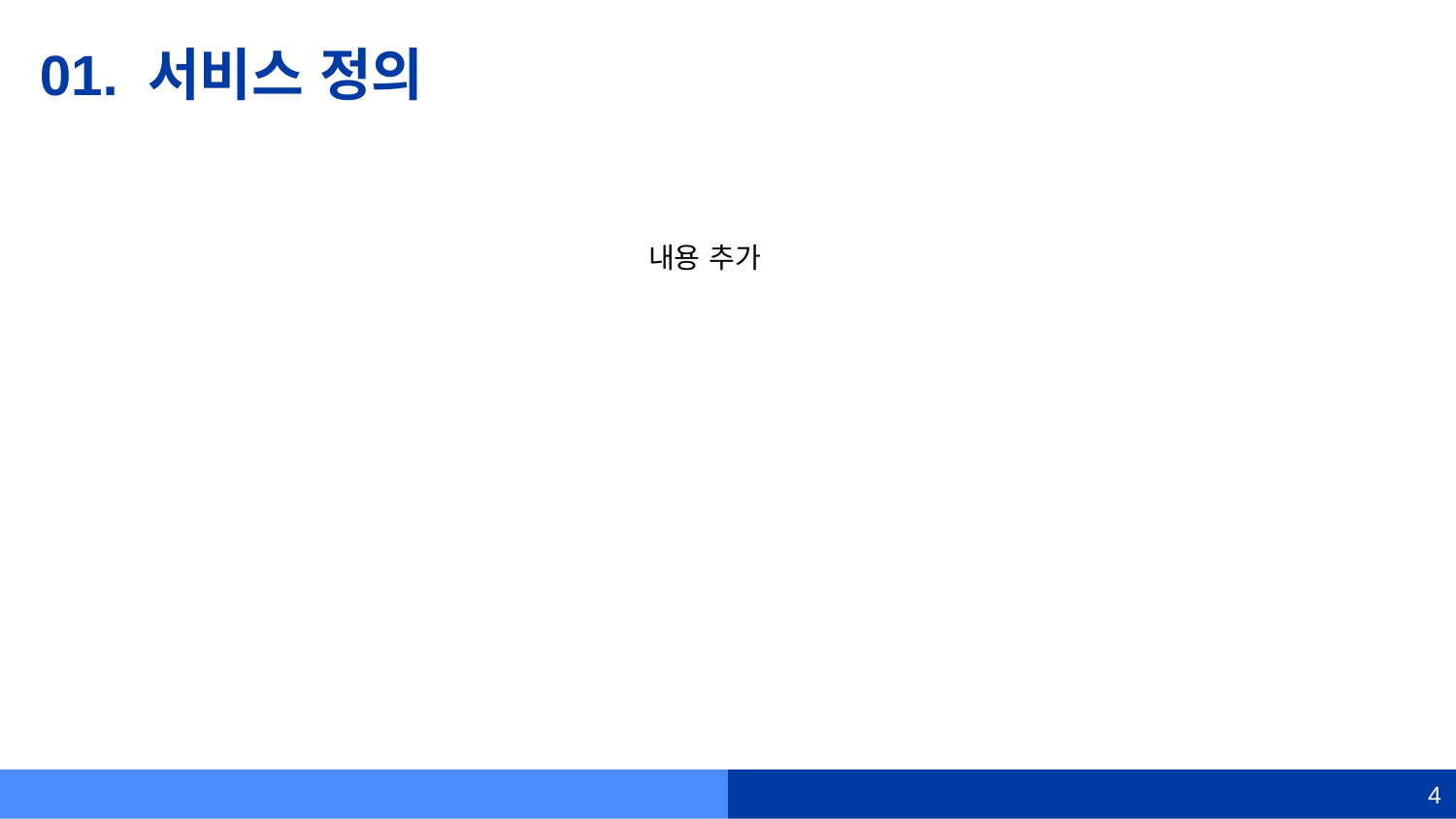

# 01. 서비스 정의
내용 추가
4